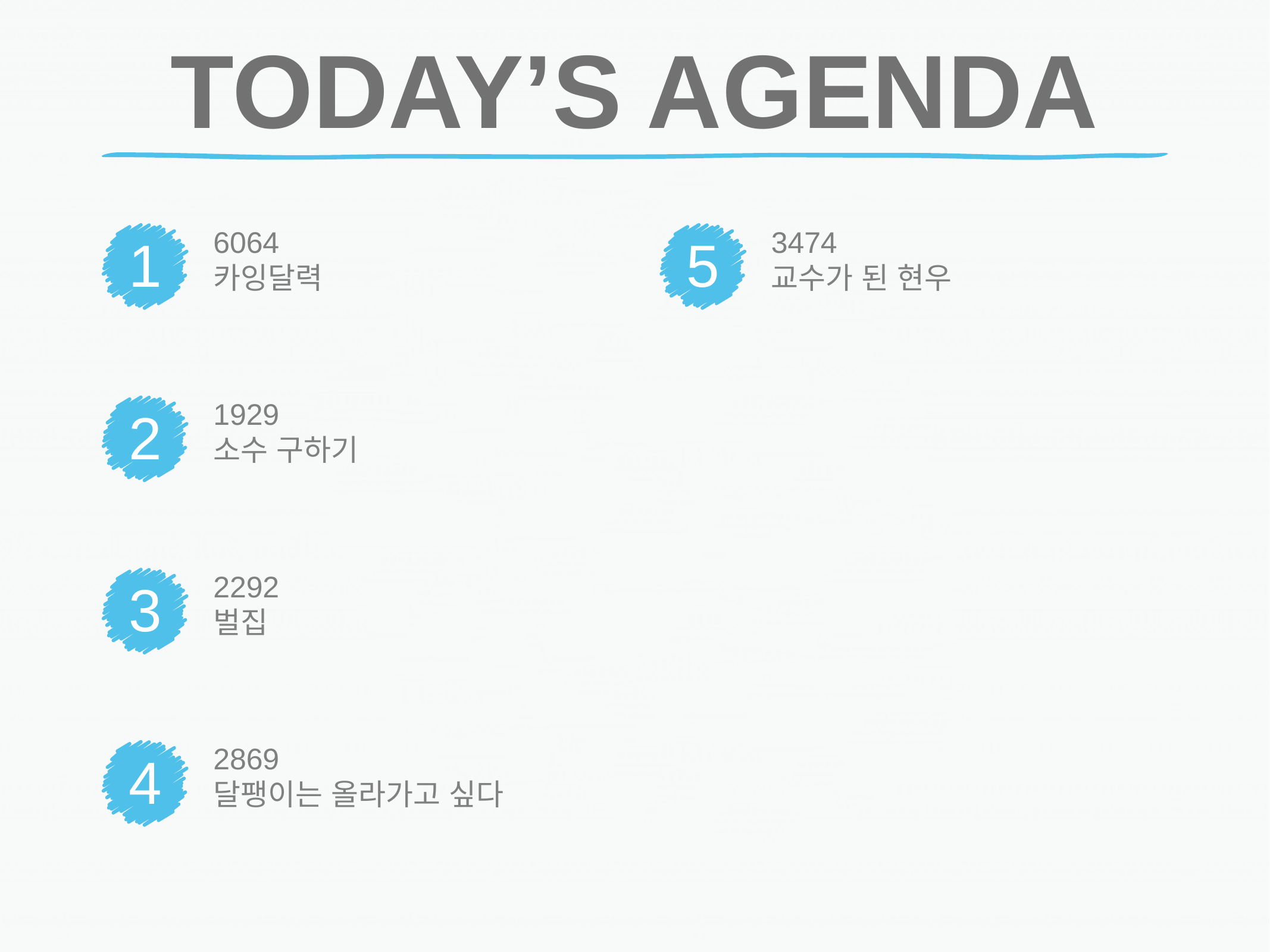

# today’s agenda
1
5

6064
카잉달력

3474
교수가 된 현우
2

1929
소수 구하기
3

2292
벌집
4

2869
달팽이는 올라가고 싶다